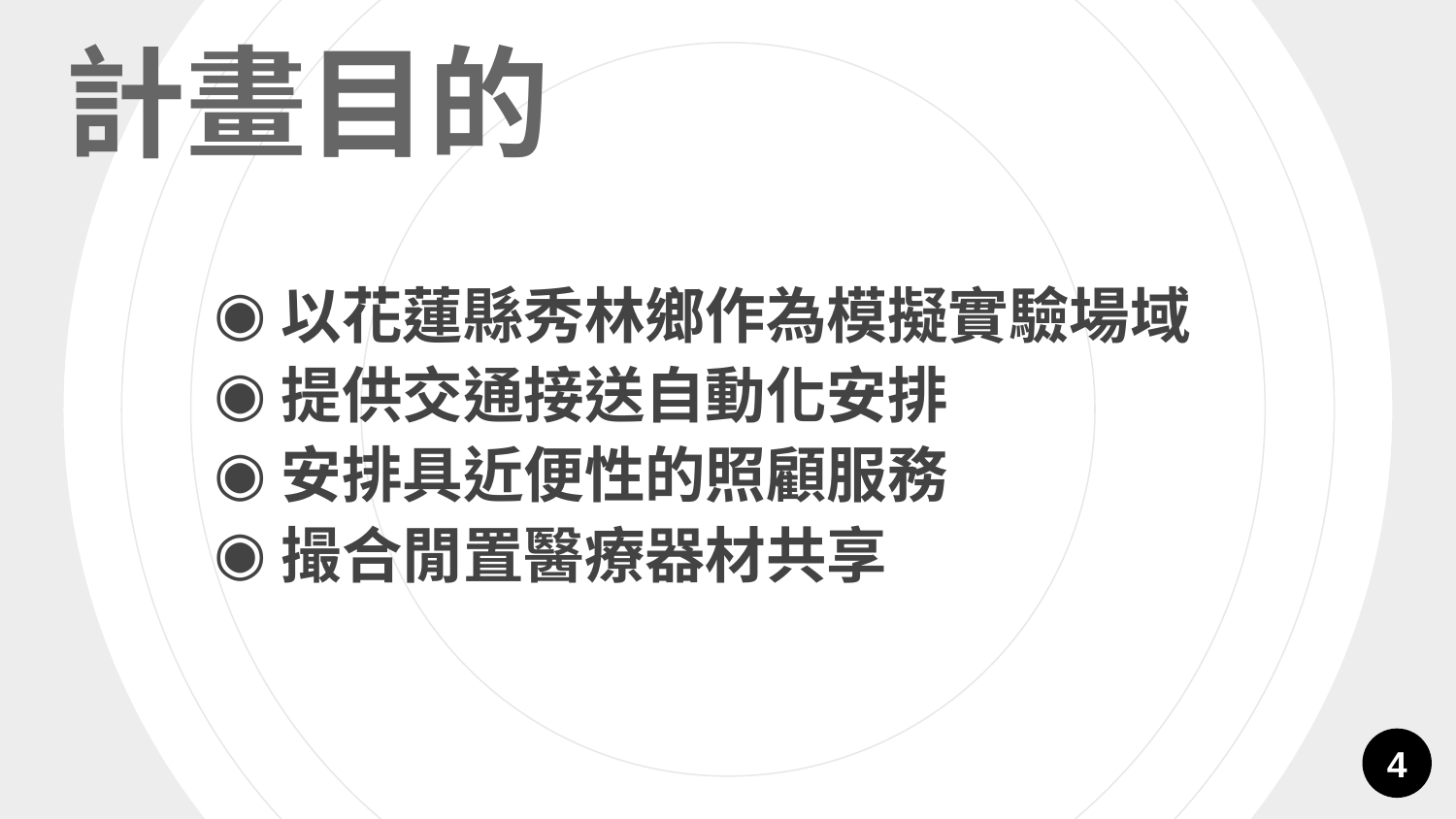

計畫目的
以花蓮縣秀林鄉作為模擬實驗場域
提供交通接送自動化安排
安排具近便性的照顧服務
撮合閒置醫療器材共享
4